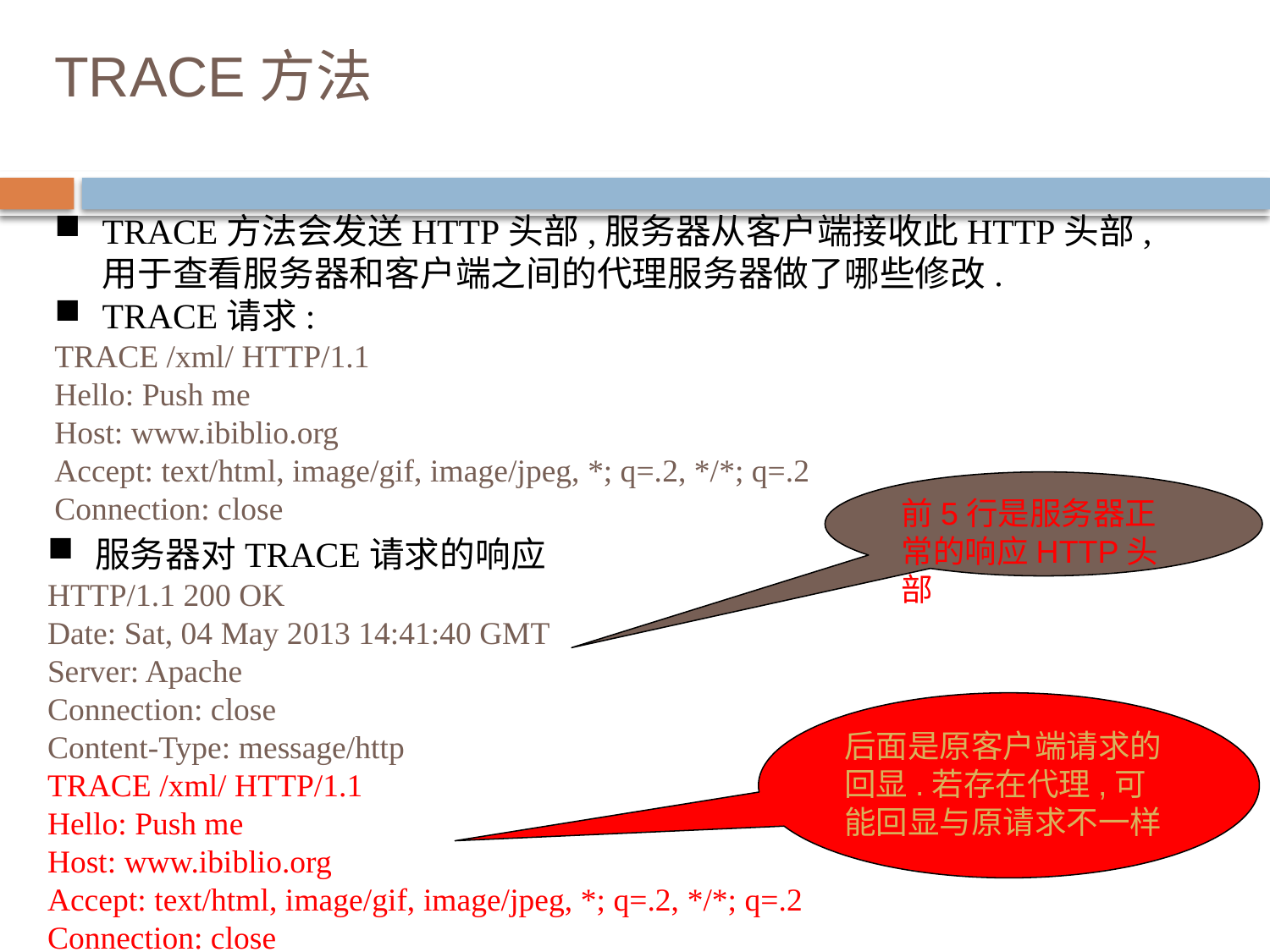

# TRACE方法
TRACE方法会发送HTTP头部,服务器从客户端接收此HTTP头部,用于查看服务器和客户端之间的代理服务器做了哪些修改.
TRACE请求:
TRACE /xml/ HTTP/1.1
Hello: Push me
Host: www.ibiblio.org
Accept: text/html, image/gif, image/jpeg, *; q=.2, */*; q=.2
Connection: close
前5行是服务器正常的响应HTTP头部
服务器对TRACE请求的响应
HTTP/1.1 200 OK
Date: Sat, 04 May 2013 14:41:40 GMT
Server: Apache
Connection: close
Content-Type: message/http
TRACE /xml/ HTTP/1.1
Hello: Push me
Host: www.ibiblio.org
Accept: text/html, image/gif, image/jpeg, *; q=.2, */*; q=.2
Connection: close
后面是原客户端请求的回显.若存在代理,可能回显与原请求不一样